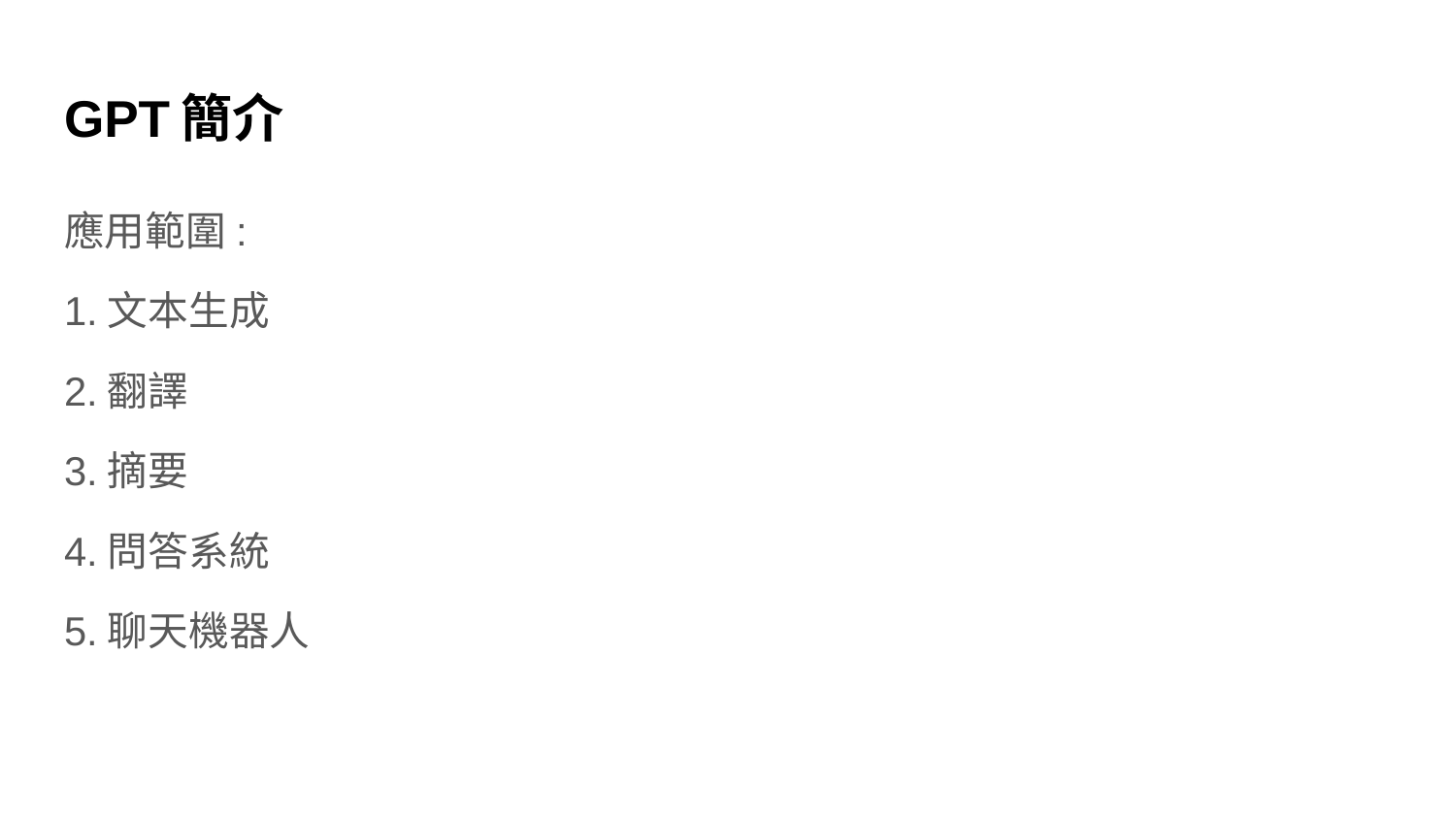

# GPT簡介
應用範圍:
1.文本生成
2.翻譯
3.摘要
4.問答系統
5.聊天機器人